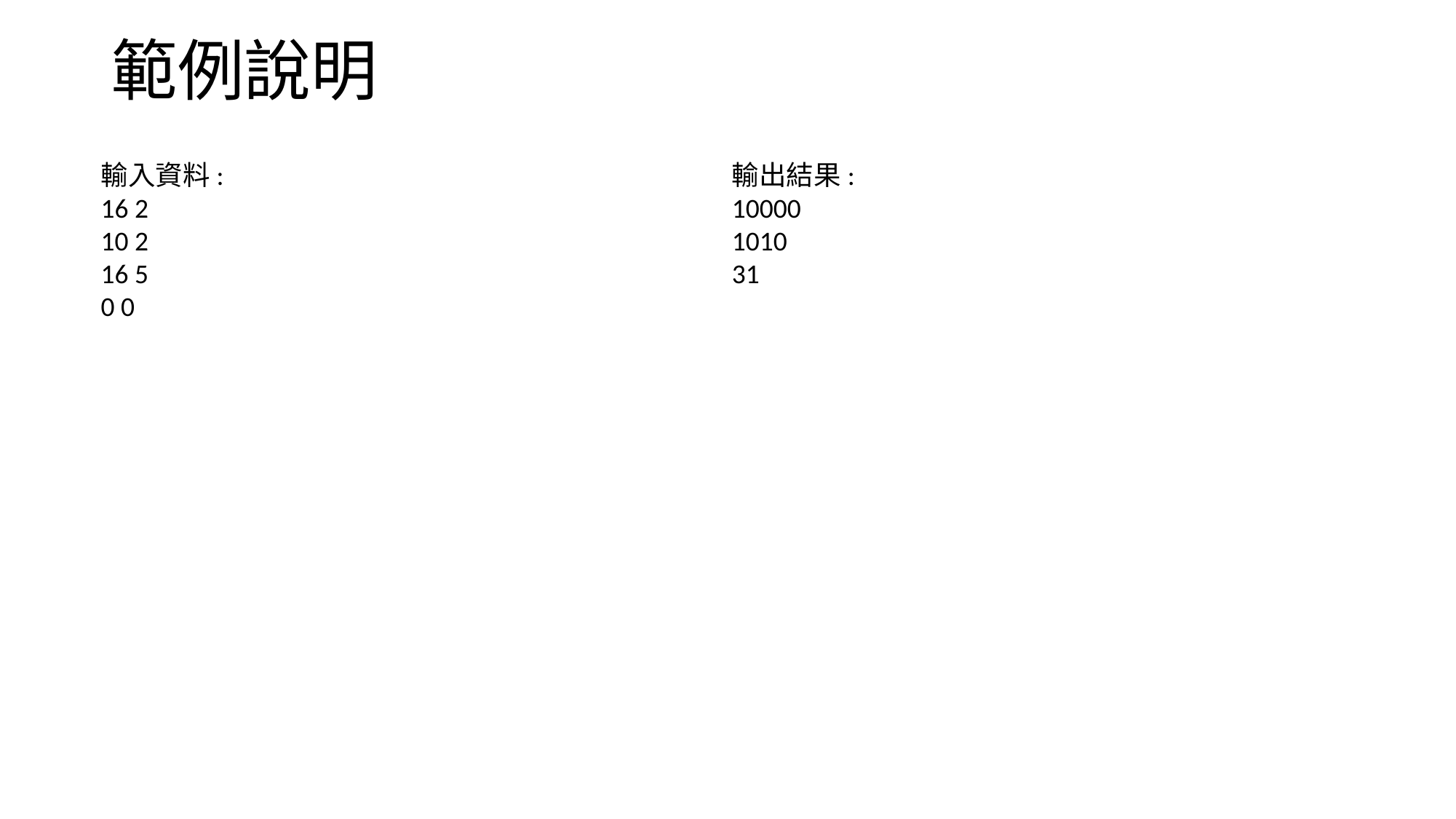

# 範例說明
輸入資料:
16 2
10 2
16 5
0 0
輸出結果:
10000
1010
31